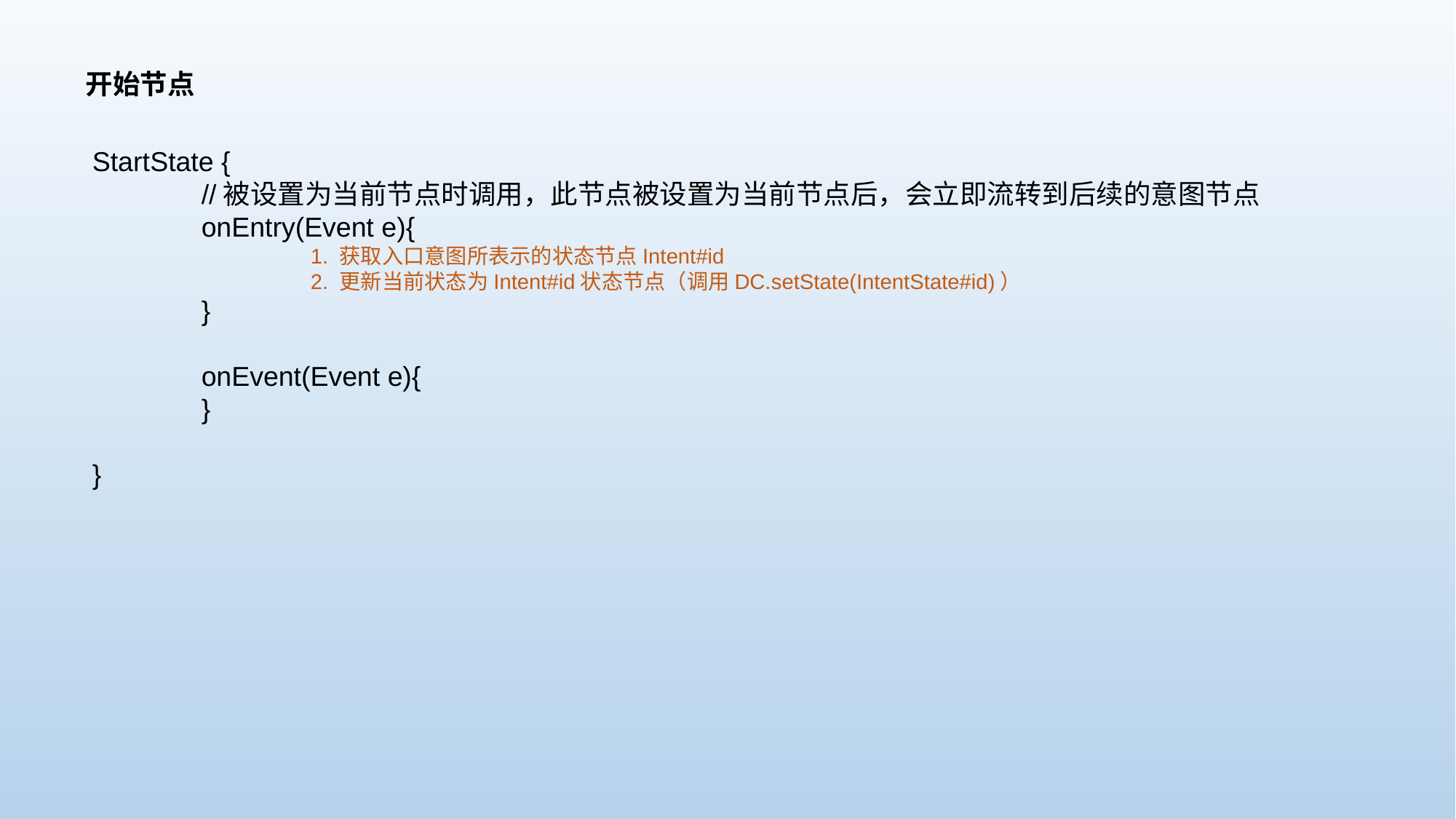

开始节点
StartState {
	//被设置为当前节点时调用，此节点被设置为当前节点后，会立即流转到后续的意图节点
	onEntry(Event e){
		1. 获取入口意图所表示的状态节点Intent#id
		2. 更新当前状态为Intent#id状态节点（调用DC.setState(IntentState#id)）
	}

	onEvent(Event e){
	}

}